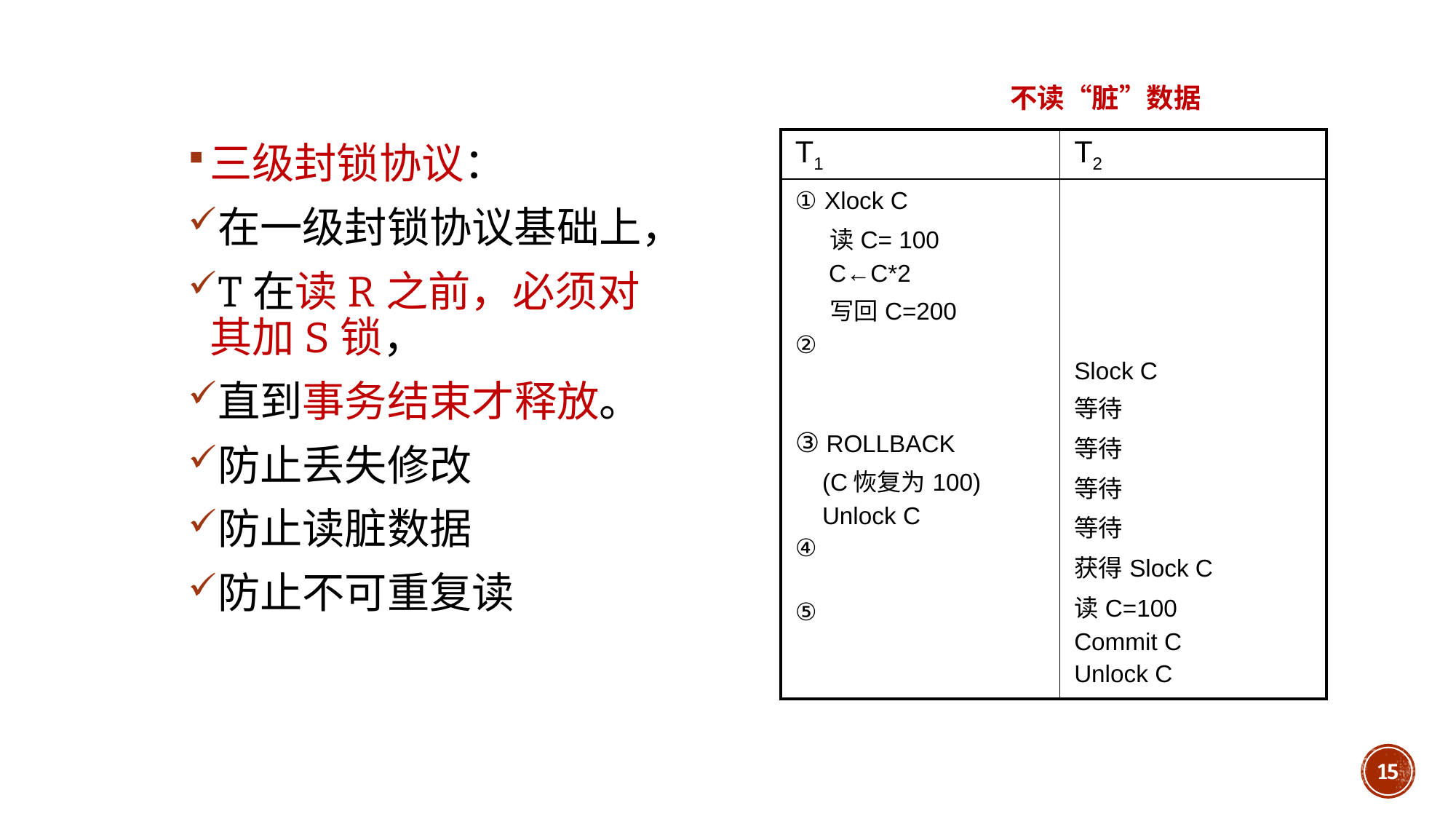

不读“脏”数据
| T1 | T2 |
| --- | --- |
| ① Xlock C 读C= 100 C←C\*2 写回C=200 ②   ③ ROLLBACK (C恢复为100) Unlock C ④   ⑤ | Slock C 等待 等待 等待 等待 获得Slock C 读C=100 Commit C Unlock C |
三级封锁协议：
在一级封锁协议基础上，
T在读R之前，必须对其加S锁，
直到事务结束才释放。
防止丢失修改
防止读脏数据
防止不可重复读

15